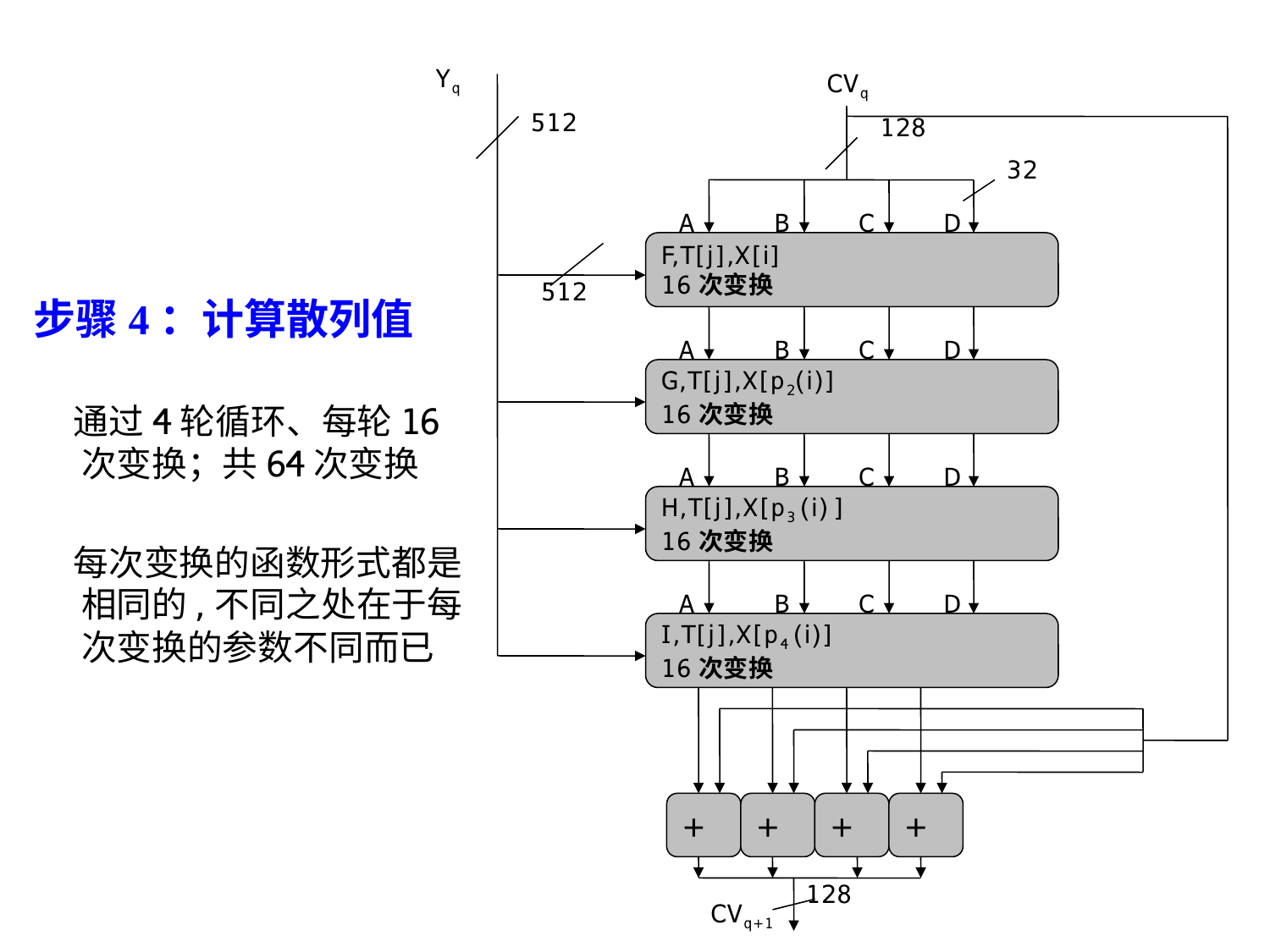

Yq

512

CVq

128

32

A
B
C
D

F,T[j],X[i]
16次变换

A
B
C
D
G,T[j],X[p2(i)]
16次变换

A
B
C
D
H,T[j],X[p3 (i) ]
16次变换

A
B
C
D
I,T[j],X[p4 (i)]
16次变换

+
+
+
+

128
CVq+1

512
步骤4：计算散列值

    通过4轮循环、每轮16次变换；共64次变换

    每次变换的函数形式都是相同的,不同之处在于每次变换的参数不同而已